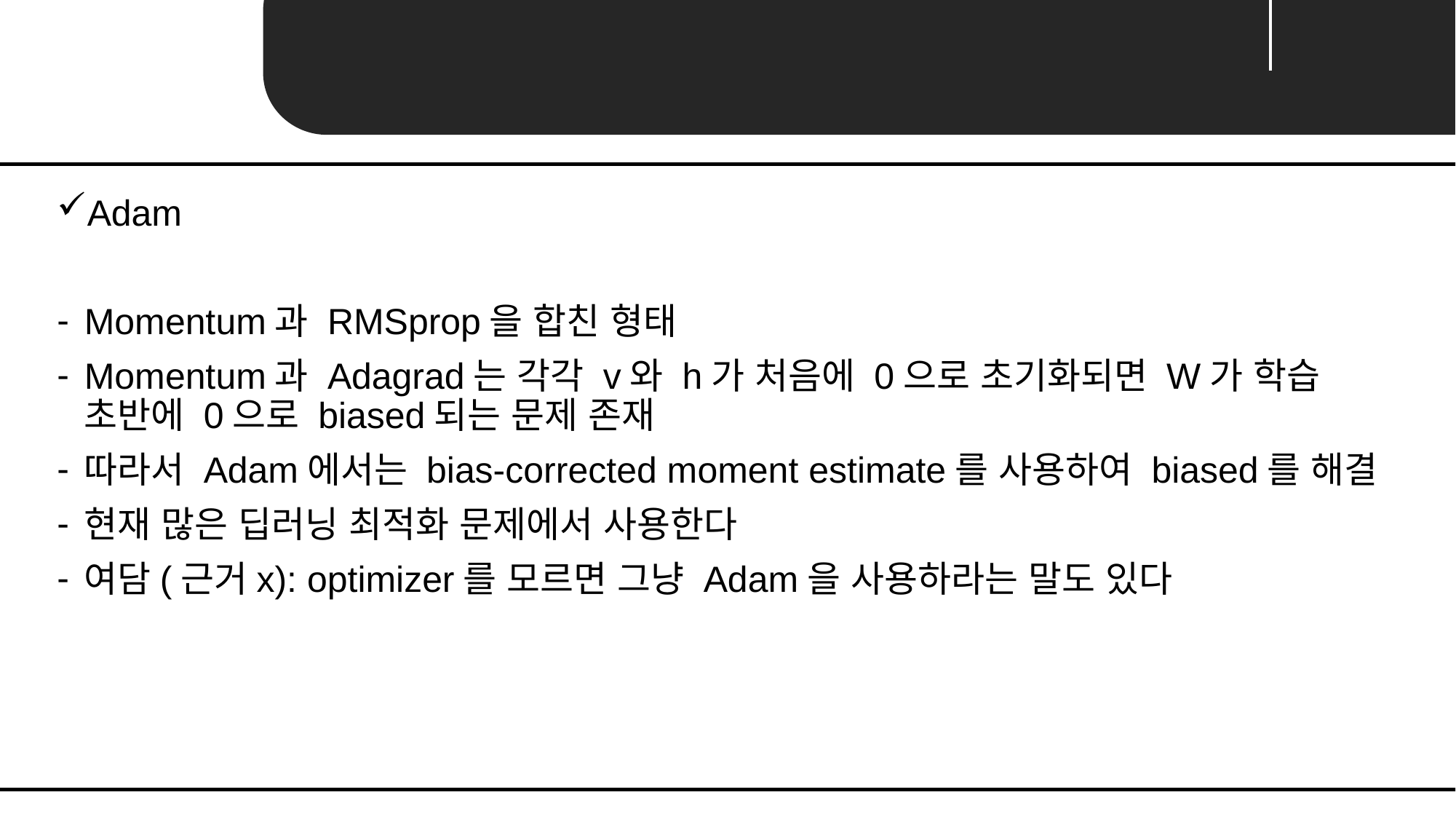

Unit  04 ㅣOptimizer
Adam

Momentum과 RMSprop을 합친 형태
Momentum과 Adagrad는 각각 v와 h가 처음에 0으로 초기화되면 W가 학습 초반에 0으로 biased되는 문제 존재
따라서 Adam에서는 bias-corrected moment estimate를 사용하여 biased를 해결
현재 많은 딥러닝 최적화 문제에서 사용한다
여담(근거x): optimizer를 모르면 그냥 Adam을 사용하라는 말도 있다